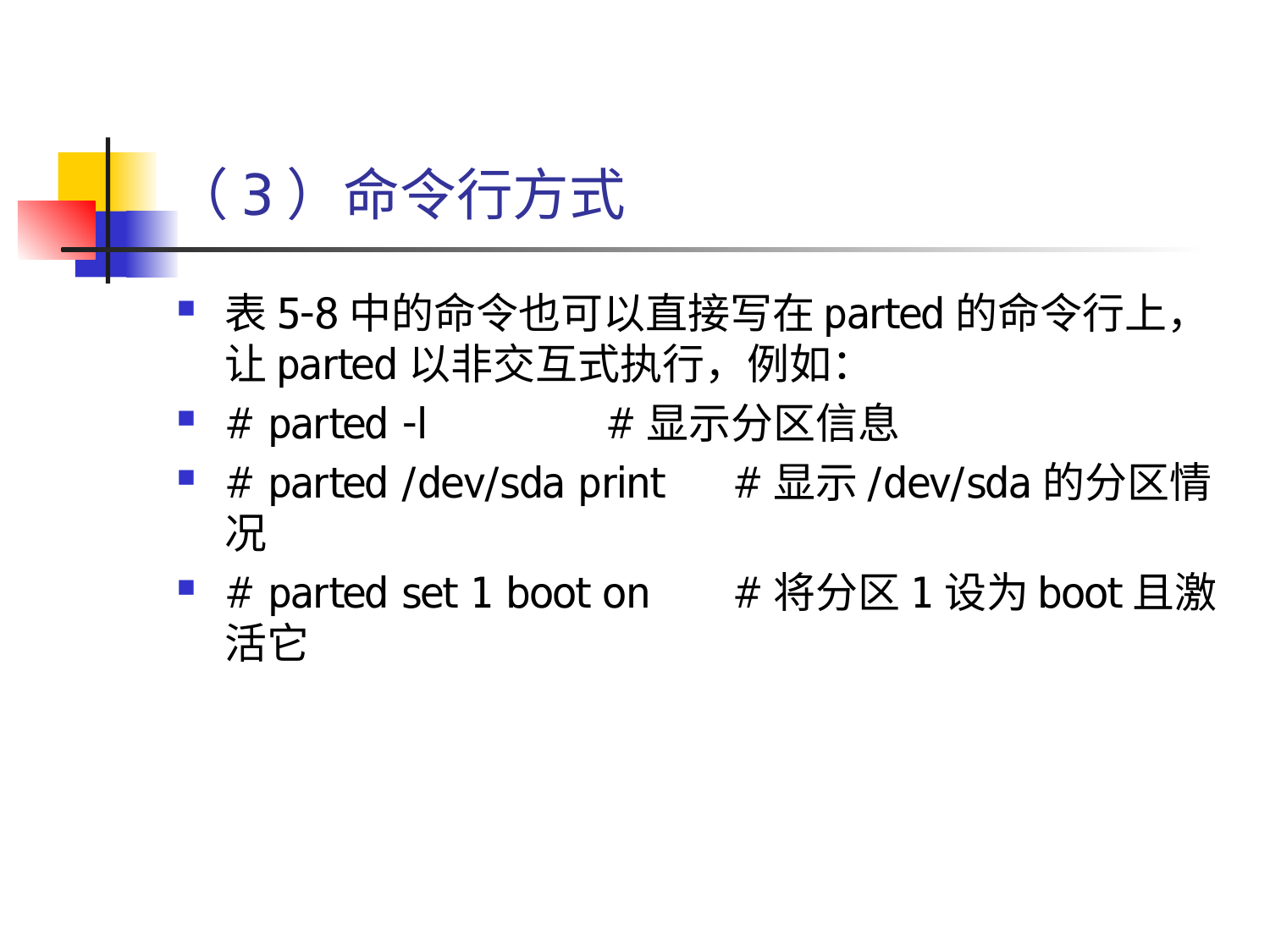

# （3）命令行方式
表5-8中的命令也可以直接写在parted的命令行上，让parted以非交互式执行，例如：
# parted -l  		#显示分区信息
# parted /dev/sda print 	#显示/dev/sda的分区情况
# parted set 1 boot on 	#将分区1设为boot且激活它